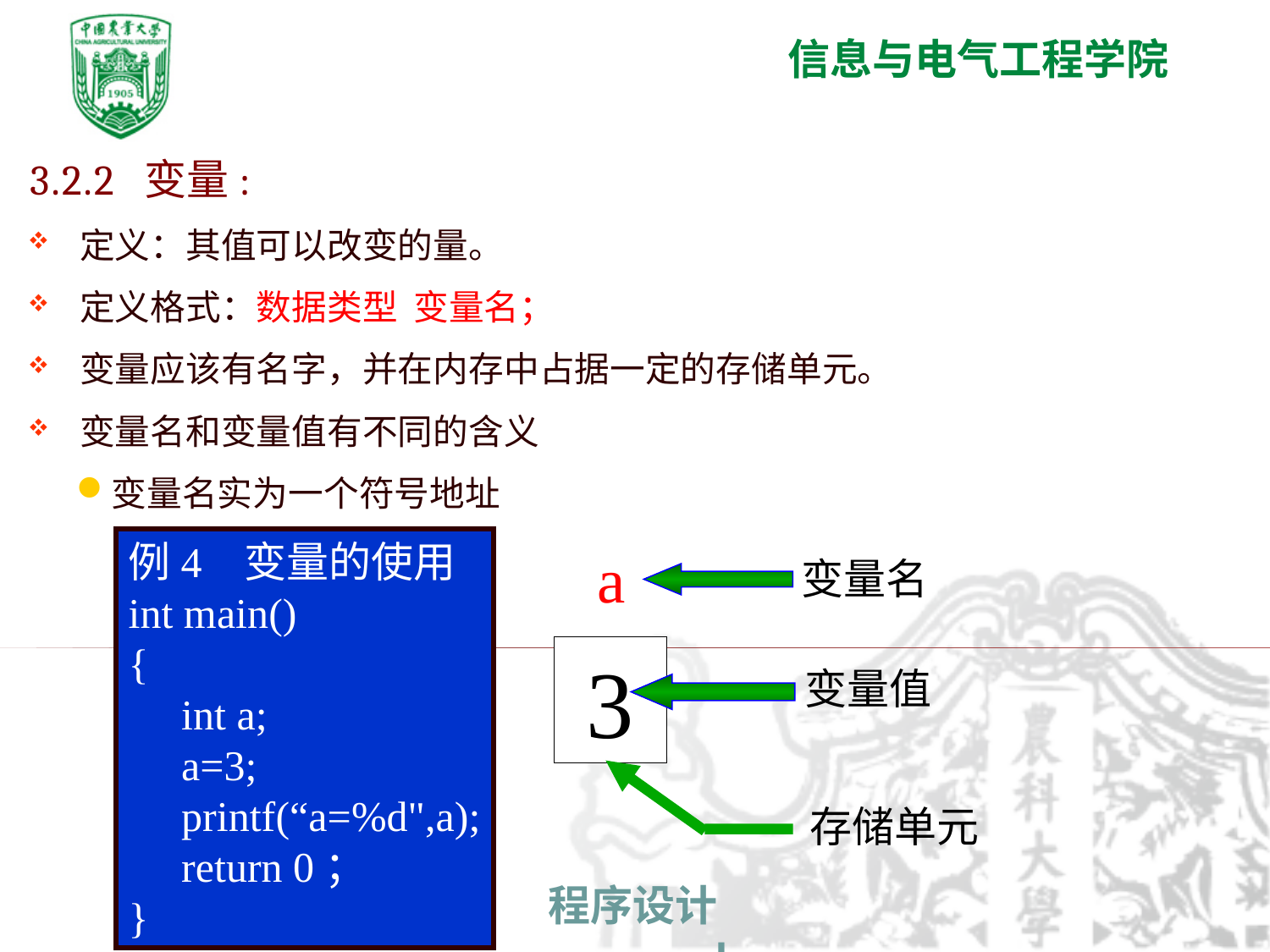

3.2.2  变量:
 定义：其值可以改变的量。
 定义格式：数据类型  变量名；
 变量应该有名字，并在内存中占据一定的存储单元。
 变量名和变量值有不同的含义
变量名实为一个符号地址
例4   变量的使用
int main()
{
     int a;
     a=3;
     printf(“a=%d",a);
     return 0；
}
a
3
变量名

变量值

存储单元